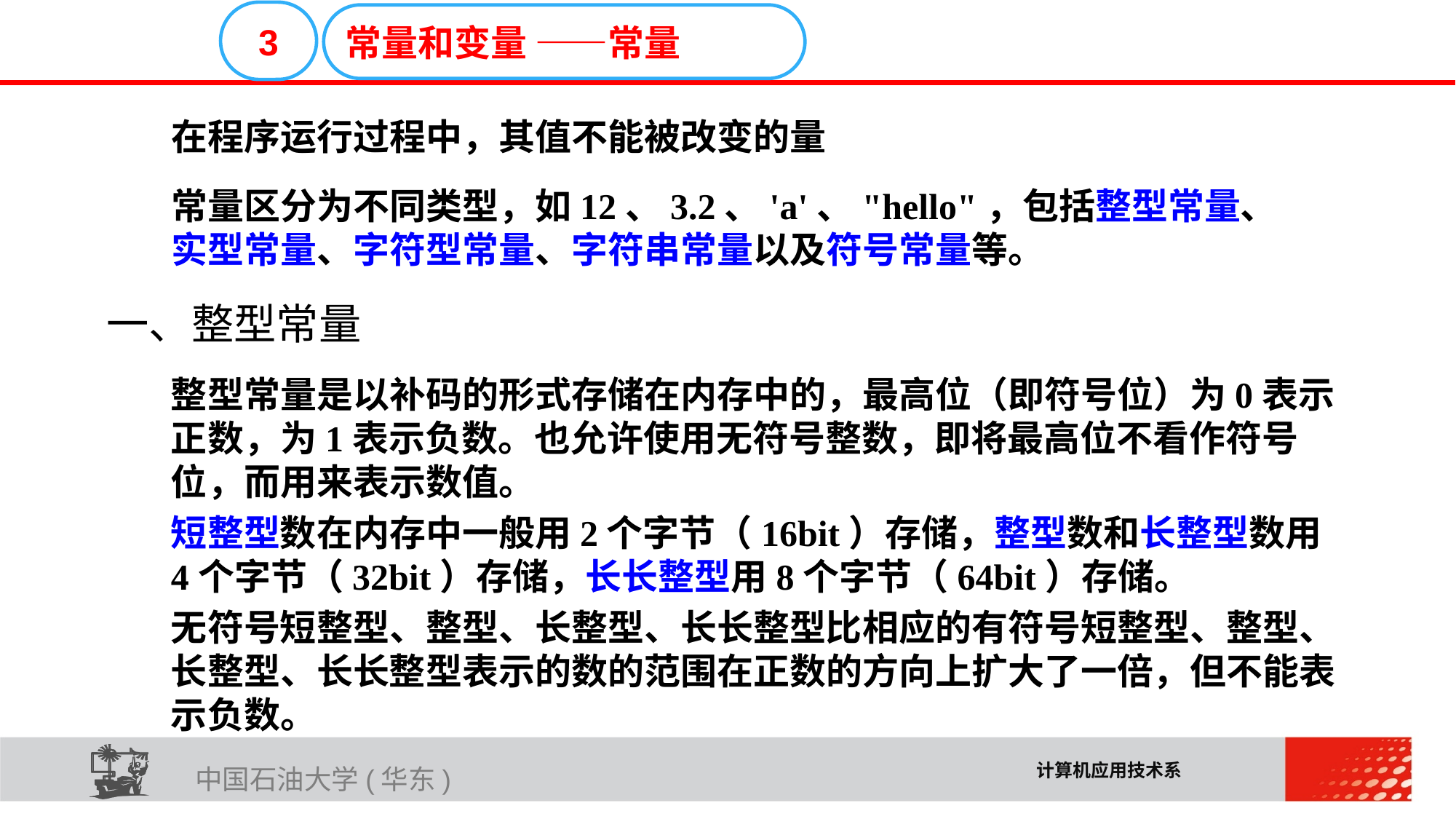

E6636B02012BD195C019CE06C16E30F4C33D02E32711A616D0819A1A3DEC08F98FFCE503BC41BA966B45D6F0472B73A72FC0F2BE2AA537FE6A04217657FCC2FDBF2DB6715F2B3FB871C24A61410
3
常量和变量 ——常量
在程序运行过程中，其值不能被改变的量
常量区分为不同类型，如12、3.2、'a'、"hello"，包括整型常量、实型常量、字符型常量、字符串常量以及符号常量等。
一、整型常量
整型常量是以补码的形式存储在内存中的，最高位（即符号位）为0表示正数，为1表示负数。也允许使用无符号整数，即将最高位不看作符号位，而用来表示数值。
短整型数在内存中一般用2个字节（16bit）存储，整型数和长整型数用4个字节（32bit）存储，长长整型用8个字节（64bit）存储。
无符号短整型、整型、长整型、长长整型比相应的有符号短整型、整型、长整型、长长整型表示的数的范围在正数的方向上扩大了一倍，但不能表示负数。
13